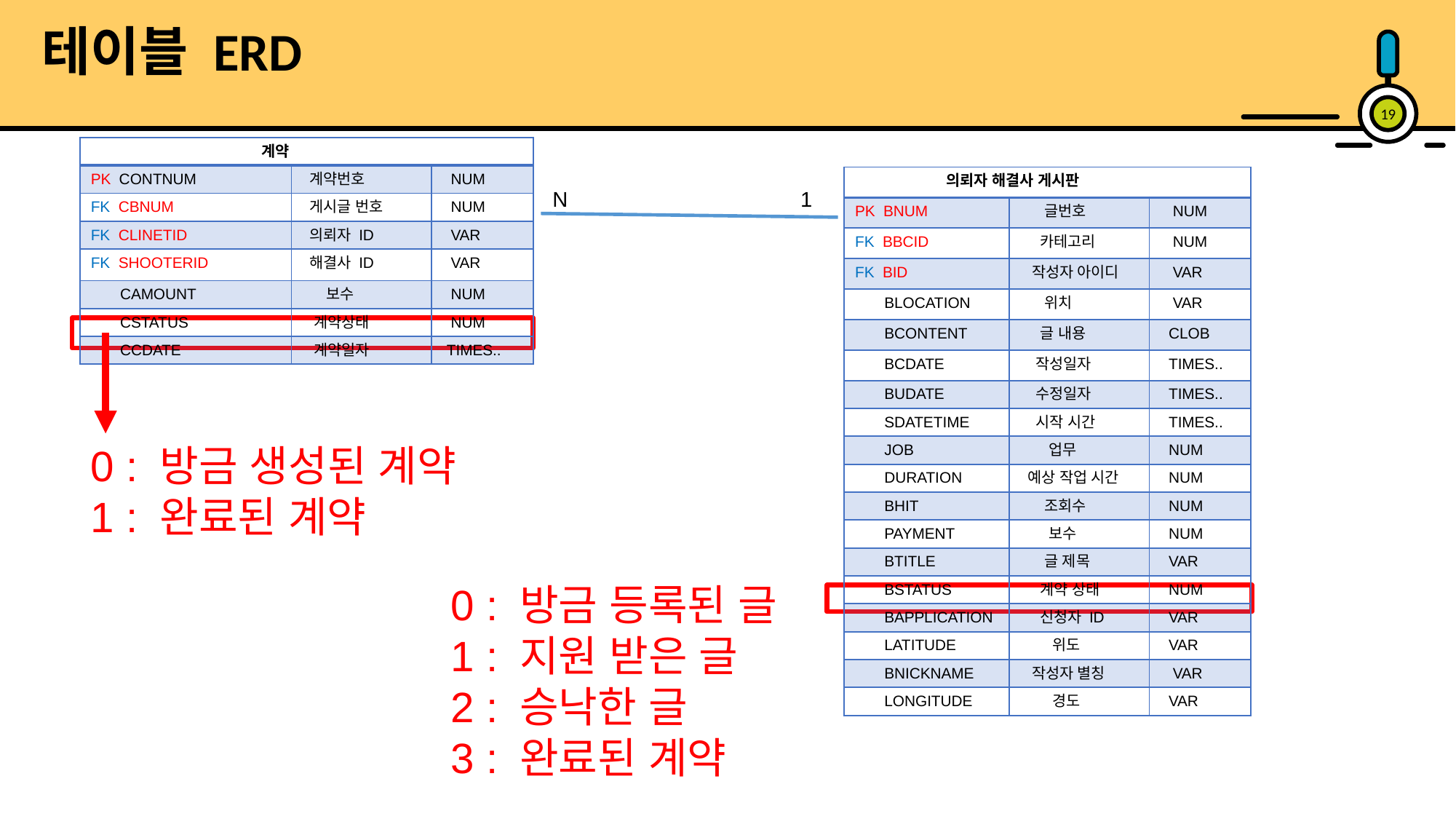

테이블 ERD

19
| 계약 |  |  |
| --- | --- | --- |
| PK CONTNUM | 계약번호 | NUM |
| FK CBNUM | 게시글 번호 | NUM |
| FK CLINETID | 의뢰자 ID | VAR |
| FK SHOOTERID | 해결사 ID | VAR |
| CAMOUNT | 보수 | NUM |
| CSTATUS | 계약상태 | NUM |
| CCDATE | 계약일자 | TIMES.. |
| 의뢰자 해결사 게시판 |  |  |
| --- | --- | --- |
| PK BNUM | 글번호 | NUM |
| FK BBCID | 카테고리 | NUM |
| FK BID | 작성자 아이디 | VAR |
| BLOCATION | 위치 | VAR |
| BCONTENT | 글 내용 | CLOB |
| BCDATE | 작성일자 | TIMES.. |
| BUDATE | 수정일자 | TIMES.. |
| SDATETIME | 시작 시간 | TIMES.. |
| JOB | 업무 | NUM |
| DURATION | 예상 작업 시간 | NUM |
| BHIT | 조회수 | NUM |
| PAYMENT | 보수 | NUM |
| BTITLE | 글 제목 | VAR |
| BSTATUS | 계약 상태 | NUM |
| BAPPLICATION | 신청자 ID | VAR |
| LATITUDE | 위도 | VAR |
| BNICKNAME | 작성자 별칭 | VAR |
| LONGITUDE | 경도 | VAR |
N
1

0 : 방금 생성된 계약
1 : 완료된 계약
0 : 방금 등록된 글
1 : 지원 받은 글
2 : 승낙한 글
3 : 완료된 계약